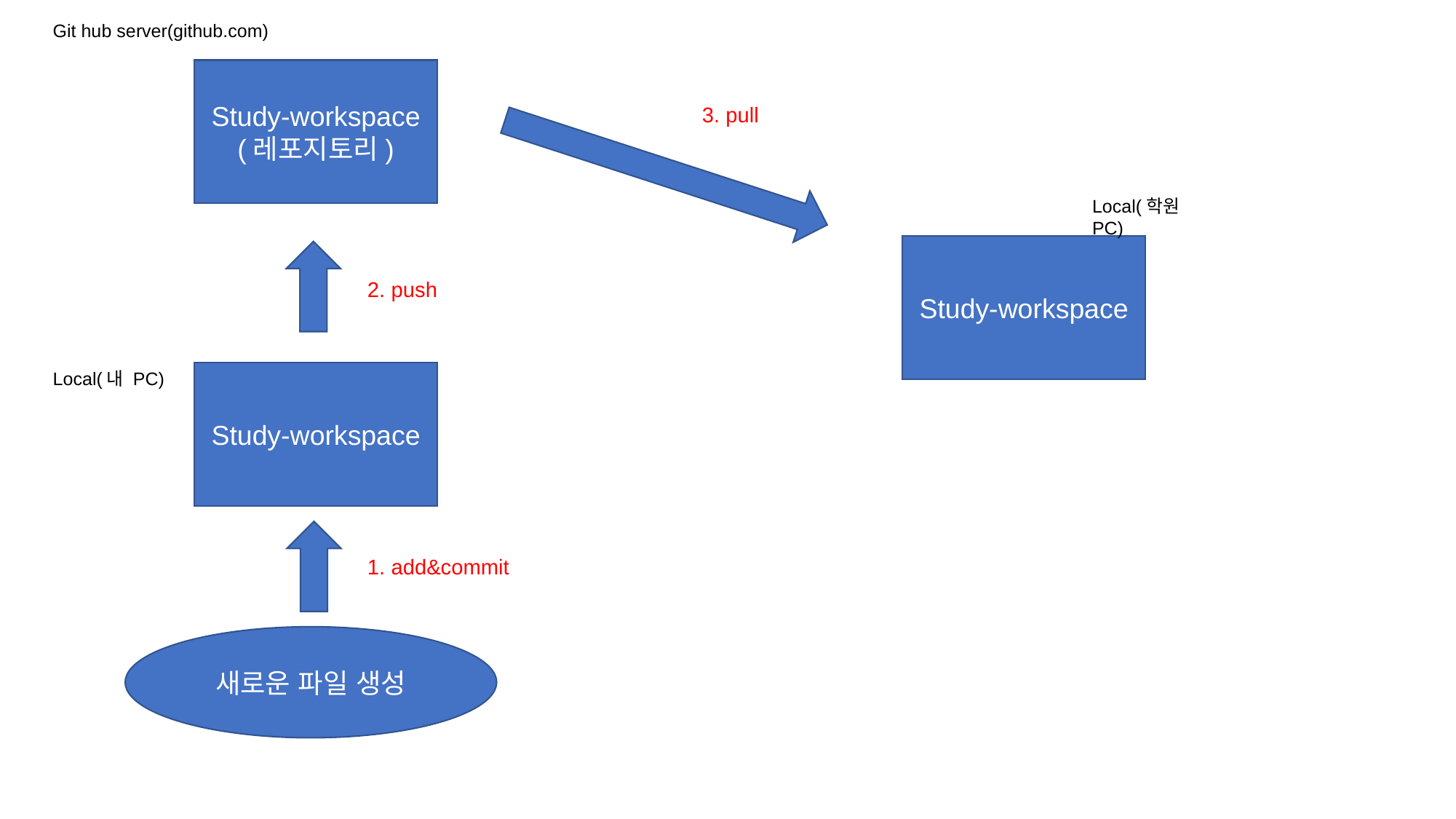

Git hub server(github.com)
Study-workspace
(레포지토리)
3. pull
Local(학원 PC)
Study-workspace

2. push
Local(내 PC)
Study-workspace

1. add&commit
새로운 파일 생성